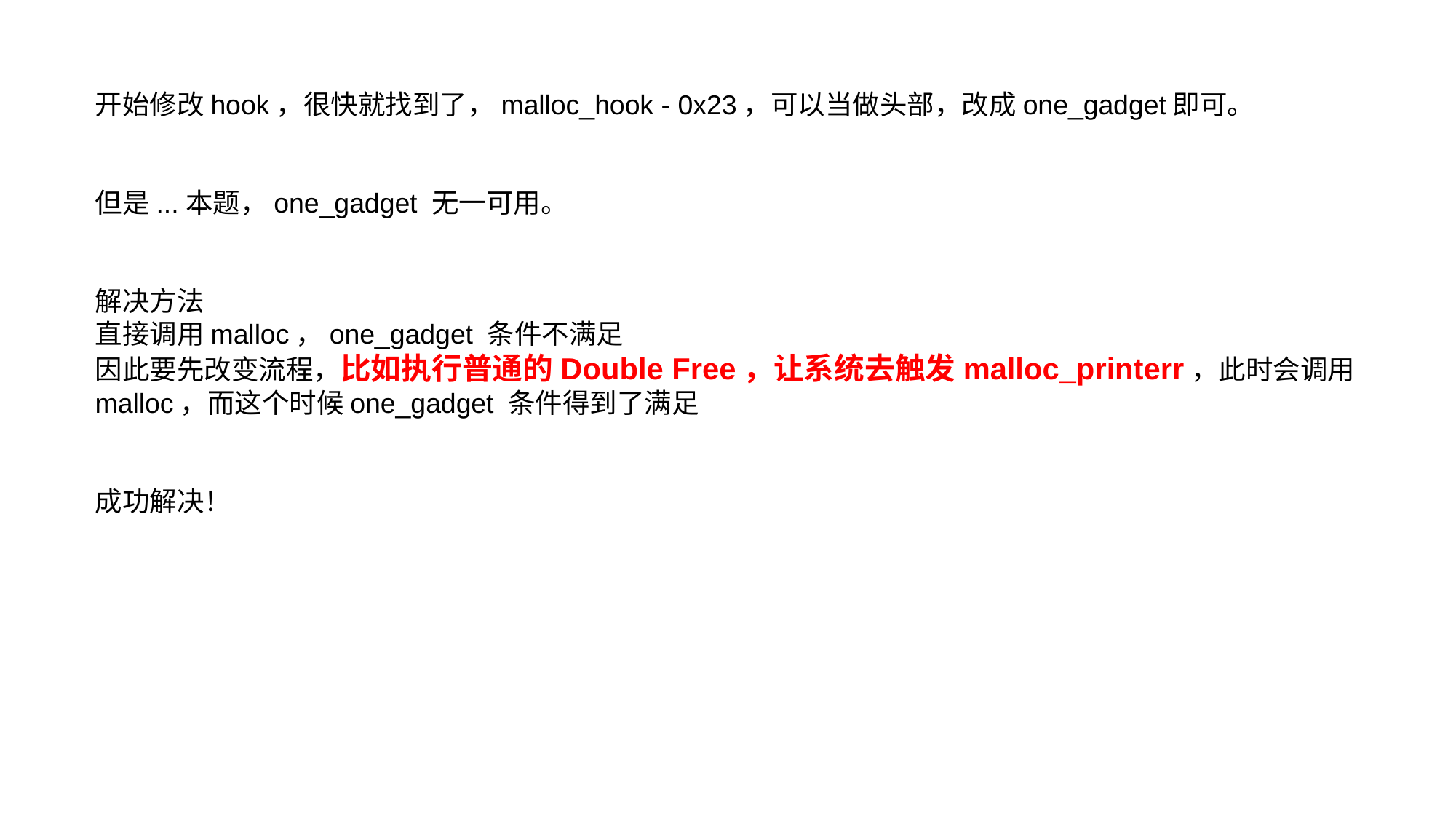

开始修改hook，很快就找到了，malloc_hook - 0x23，可以当做头部，改成one_gadget即可。

但是...本题，one_gadget 无一可用。

解决方法
直接调用malloc，one_gadget 条件不满足
因此要先改变流程，比如执行普通的Double Free，让系统去触发malloc_printerr，此时会调用malloc，而这个时候one_gadget 条件得到了满足

成功解决！